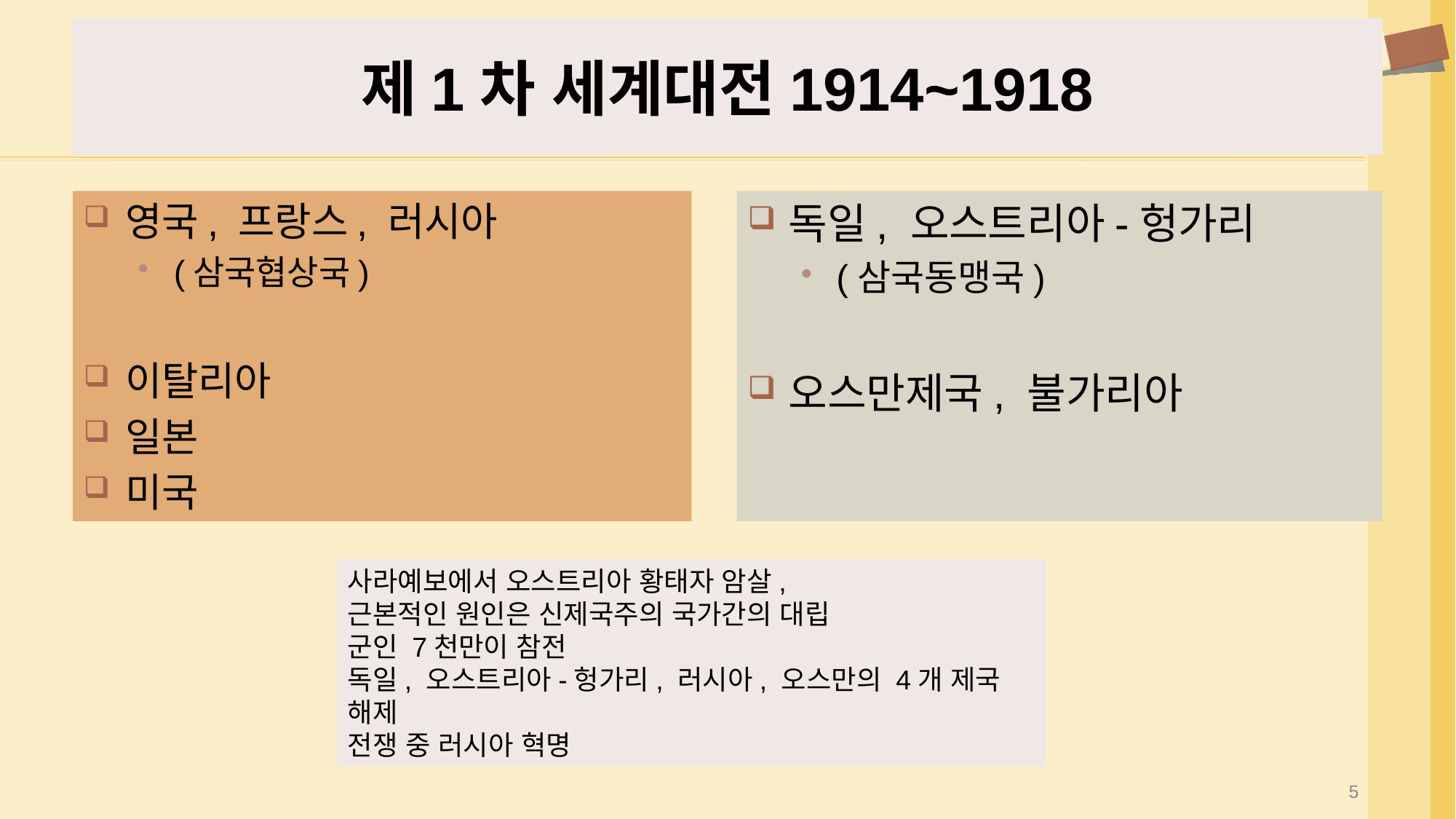

# 제1차 세계대전1914~1918
영국, 프랑스, 러시아
(삼국협상국)

이탈리아
일본
미국
독일, 오스트리아-헝가리
(삼국동맹국)

오스만제국, 불가리아
사라예보에서 오스트리아 황태자 암살,
근본적인 원인은 신제국주의 국가간의 대립
군인 7천만이 참전
독일, 오스트리아-헝가리, 러시아, 오스만의 4개 제국 해제
전쟁 중 러시아 혁명
5